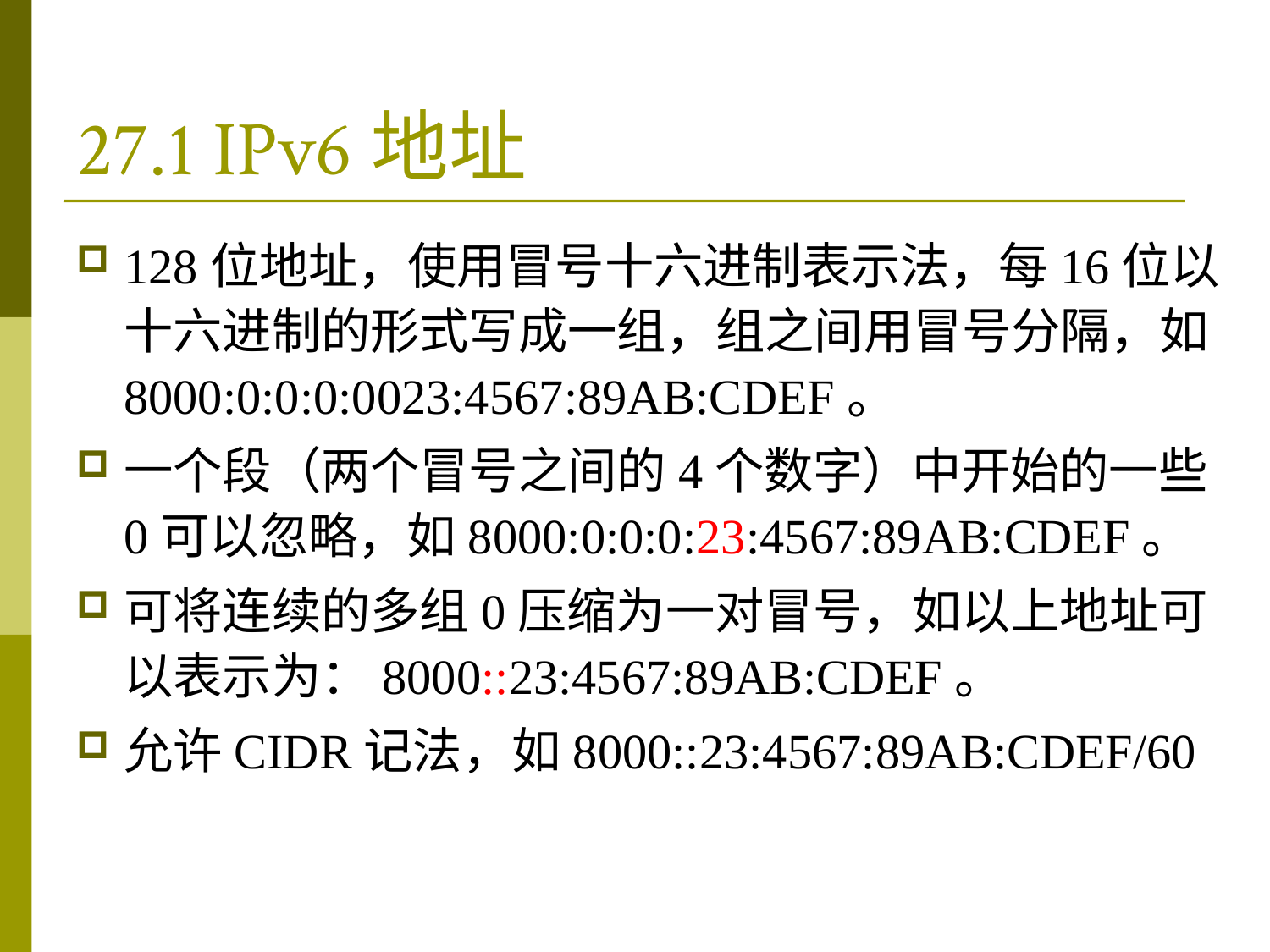

# 27.1 IPv6地址
128位地址，使用冒号十六进制表示法，每16位以十六进制的形式写成一组，组之间用冒号分隔，如8000:0:0:0:0023:4567:89AB:CDEF。
一个段（两个冒号之间的4个数字）中开始的一些0可以忽略，如8000:0:0:0:23:4567:89AB:CDEF。
可将连续的多组0压缩为一对冒号，如以上地址可以表示为：8000::23:4567:89AB:CDEF。
允许CIDR记法，如8000::23:4567:89AB:CDEF/60